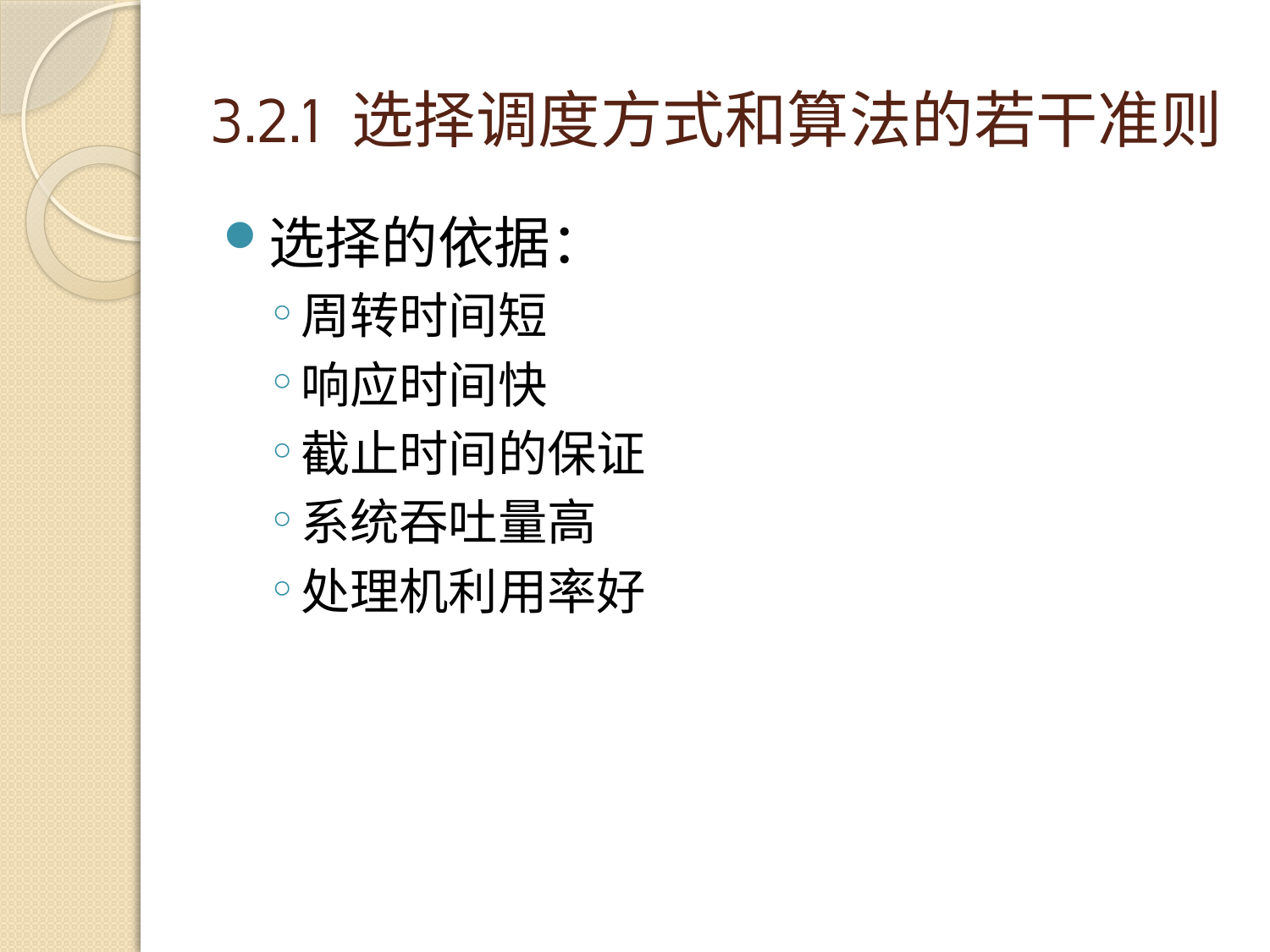

# 3.2.1 选择调度方式和算法的若干准则
选择的依据：
周转时间短
响应时间快
截止时间的保证
系统吞吐量高
处理机利用率好